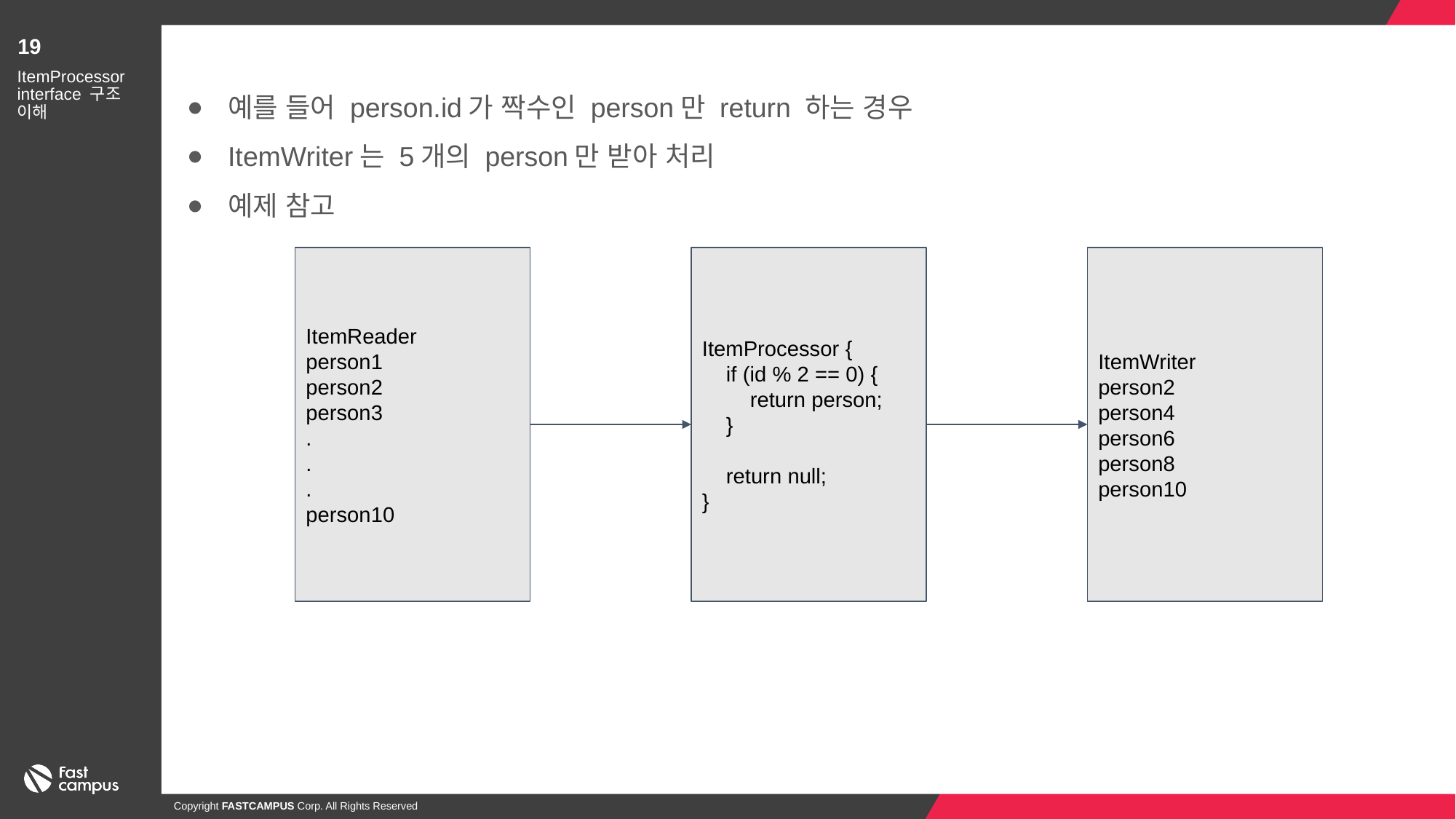

19
예를 들어 person.id가 짝수인 person만 return 하는 경우
ItemWriter는 5개의 person만 받아 처리
예제 참고
ItemProcessor interface 구조 이해
ItemReader
person1
person2
person3
.
.
.
person10
ItemProcessor {
    if (id % 2 == 0) {
        return person;
    }

    return null;
}
ItemWriter
person2
person4
person6
person8
person10